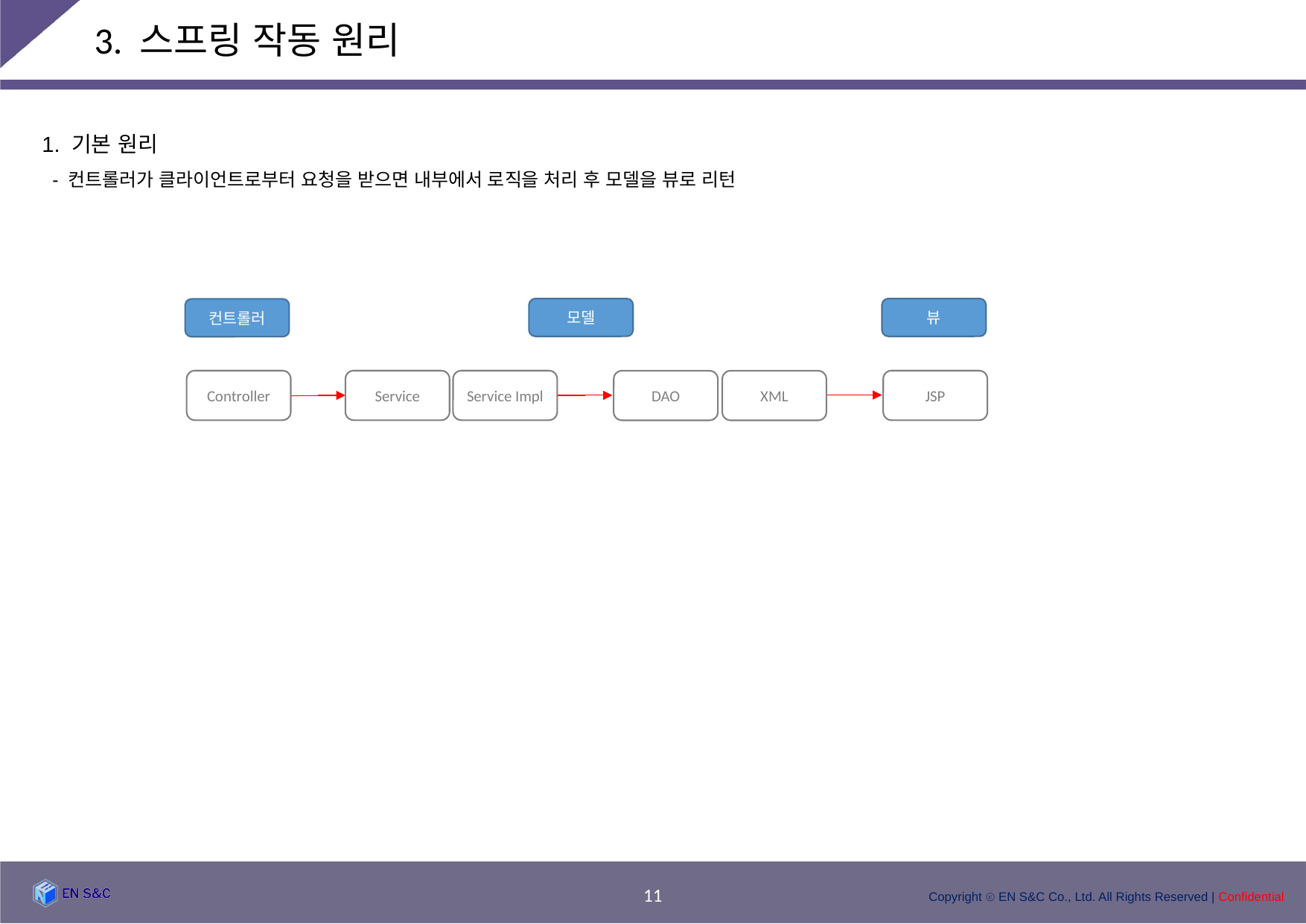

3. 스프링 작동 원리
1. 기본 원리
  - 컨트롤러가 클라이언트로부터 요청을 받으면 내부에서 로직을 처리 후 모델을 뷰로 리턴
모델
뷰
컨트롤러
Controller
Service
Service Impl
JSP
DAO
XML
11